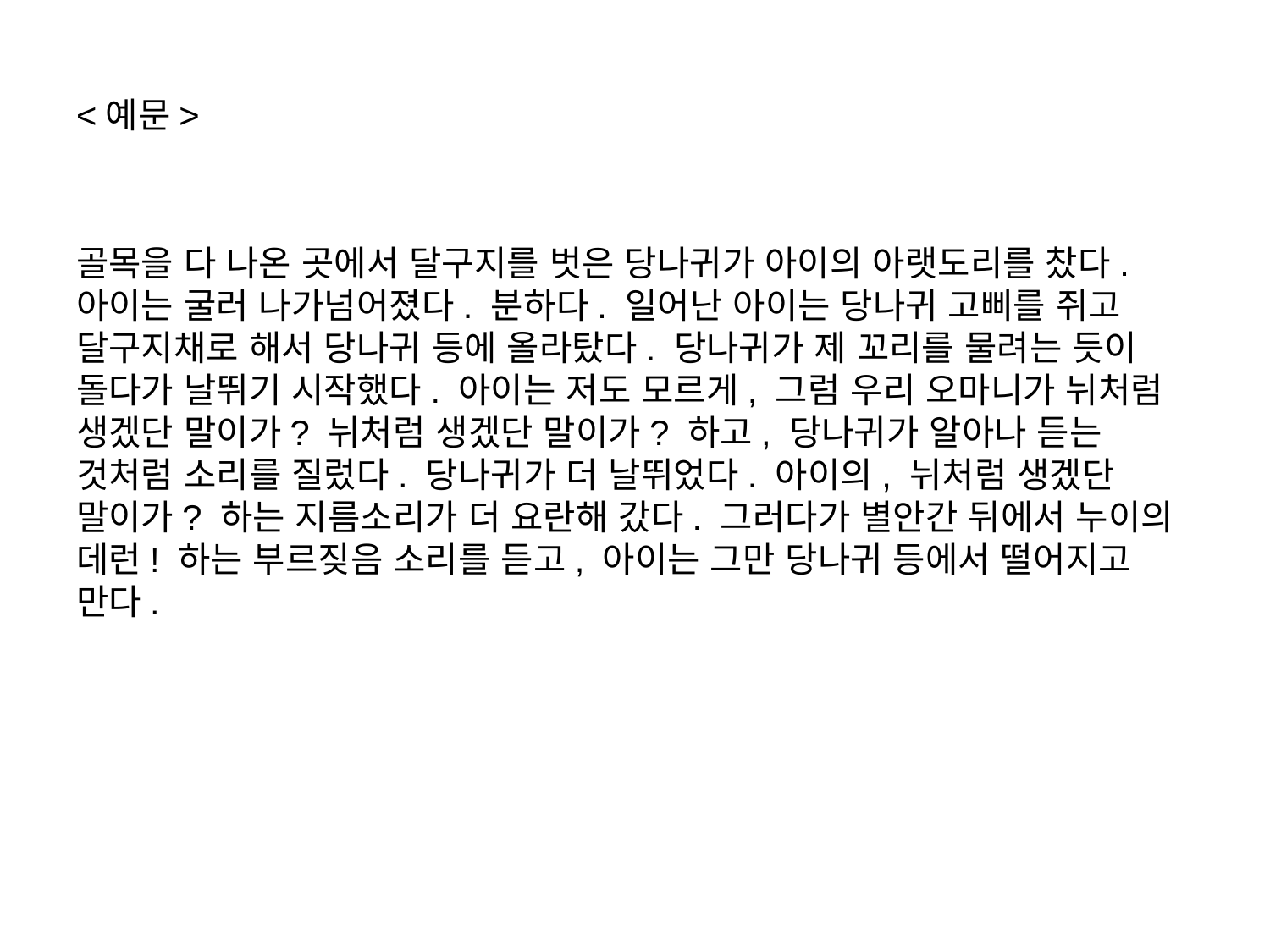

<예문>

골목을 다 나온 곳에서 달구지를 벗은 당나귀가 아이의 아랫도리를 찼다. 아이는 굴러 나가넘어졌다. 분하다. 일어난 아이는 당나귀 고삐를 쥐고 달구지채로 해서 당나귀 등에 올라탔다. 당나귀가 제 꼬리를 물려는 듯이 돌다가 날뛰기 시작했다. 아이는 저도 모르게, 그럼 우리 오마니가 뉘처럼 생겠단 말이가? 뉘처럼 생겠단 말이가? 하고, 당나귀가 알아나 듣는 것처럼 소리를 질렀다. 당나귀가 더 날뛰었다. 아이의, 뉘처럼 생겠단 말이가? 하는 지름소리가 더 요란해 갔다. 그러다가 별안간 뒤에서 누이의 데런! 하는 부르짖음 소리를 듣고, 아이는 그만 당나귀 등에서 떨어지고 만다.